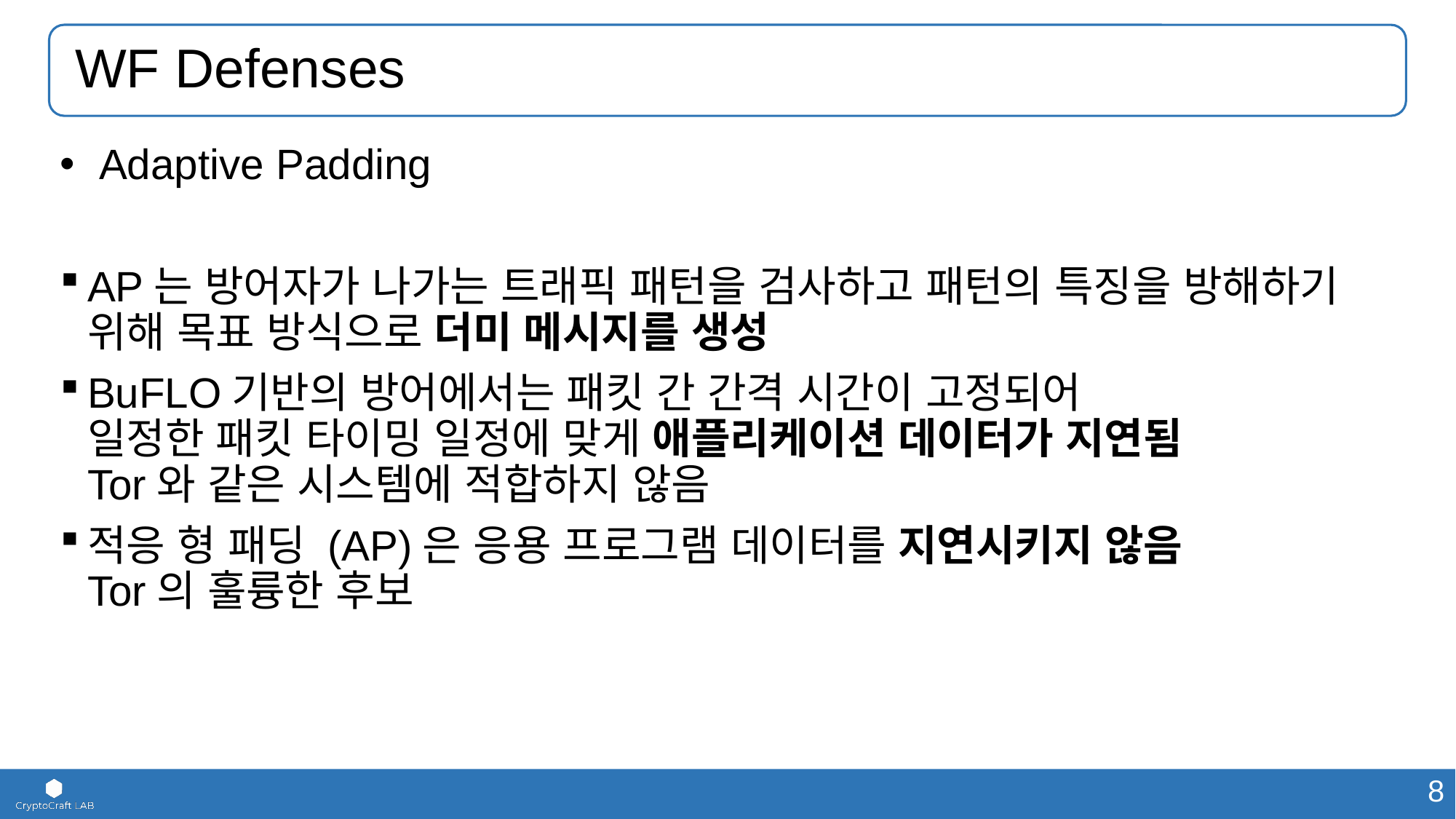

# WF Defenses
 Adaptive Padding

AP는 방어자가 나가는 트래픽 패턴을 검사하고 패턴의 특징을 방해하기 위해 목표 방식으로 더미 메시지를 생성
BuFLO기반의 방어에서는 패킷 간 간격 시간이 고정되어
일정한 패킷 타이밍 일정에 맞게 애플리케이션 데이터가 지연됨
Tor와 같은 시스템에 적합하지 않음
적응 형 패딩 (AP)은 응용 프로그램 데이터를 지연시키지 않음
Tor의 훌륭한 후보